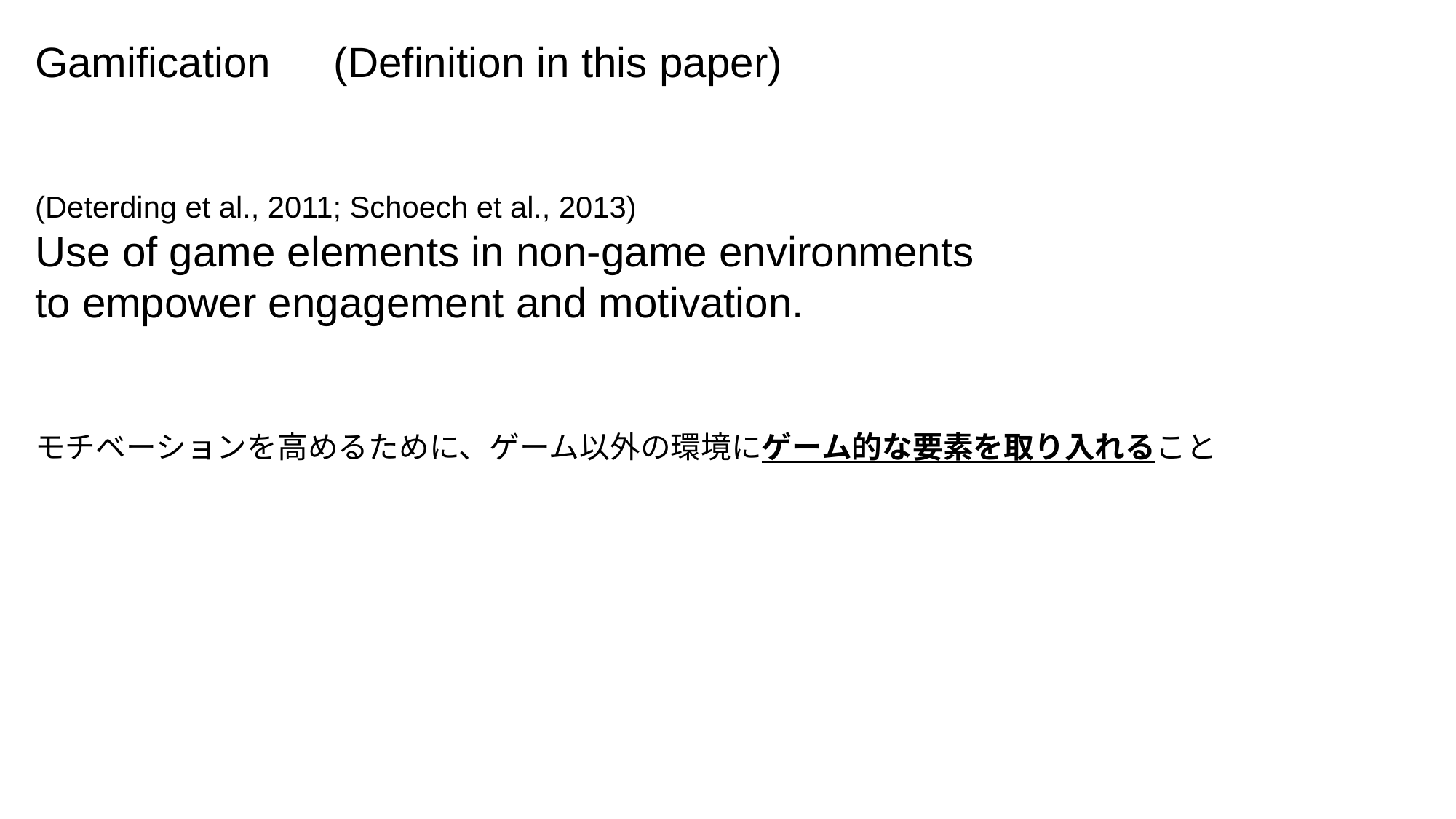

Gamification　(Definition in this paper)

(Deterding et al., 2011; Schoech et al., 2013)
Use of game elements in non-game environments
to empower engagement and motivation.

モチベーションを高めるために、ゲーム以外の環境にゲーム的な要素を取り入れること